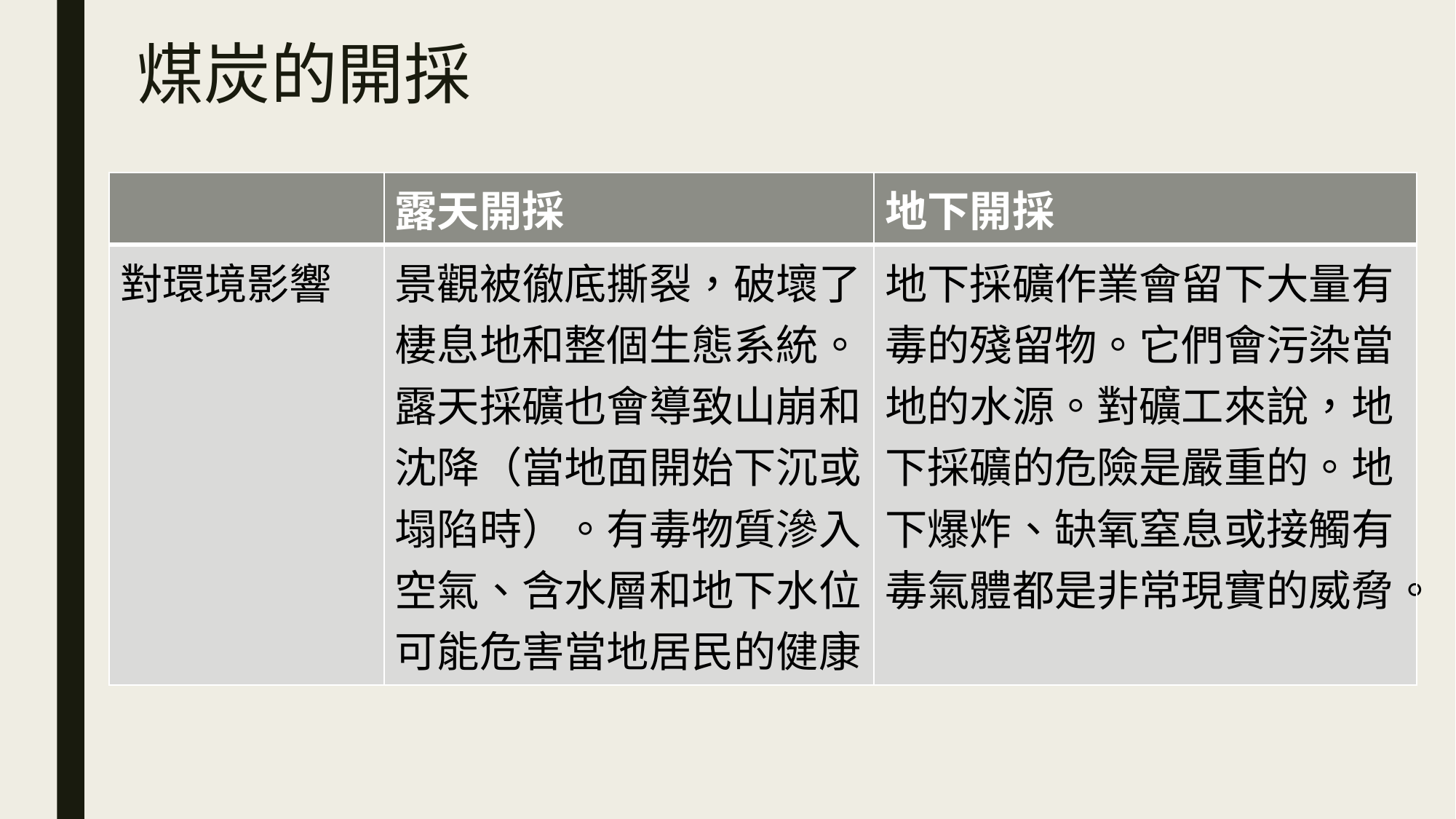

煤炭的開採
|  | 露天開採 | 地下開採 |
| --- | --- | --- |
| 對環境影響 | 景觀被徹底撕裂，破壞了棲息地和整個生態系統。露天採礦也會導致山崩和沈降（當地面開始下沉或塌陷時）。有毒物質滲入空氣、含水層和地下水位可能危害當地居民的健康。 | 地下採礦作業會留下大量有毒的殘留物。它們會污染當地的水源。對礦工來說，地下採礦的危險是嚴重的。地下爆炸、缺氧窒息或接觸有毒氣體都是非常現實的威脅。 |